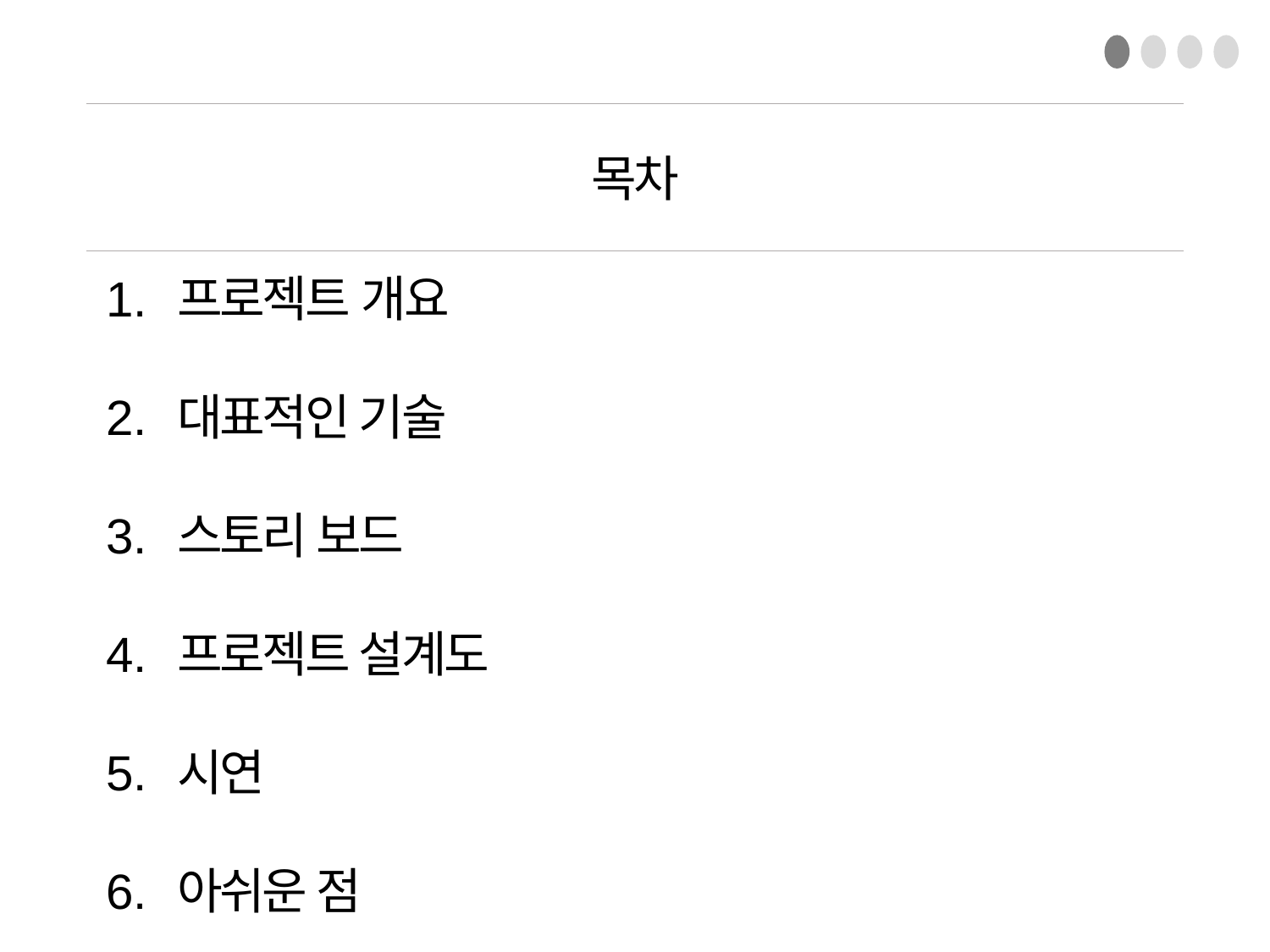

목차
프로젝트 개요

대표적인 기술

스토리 보드

프로젝트 설계도

시연

아쉬운 점